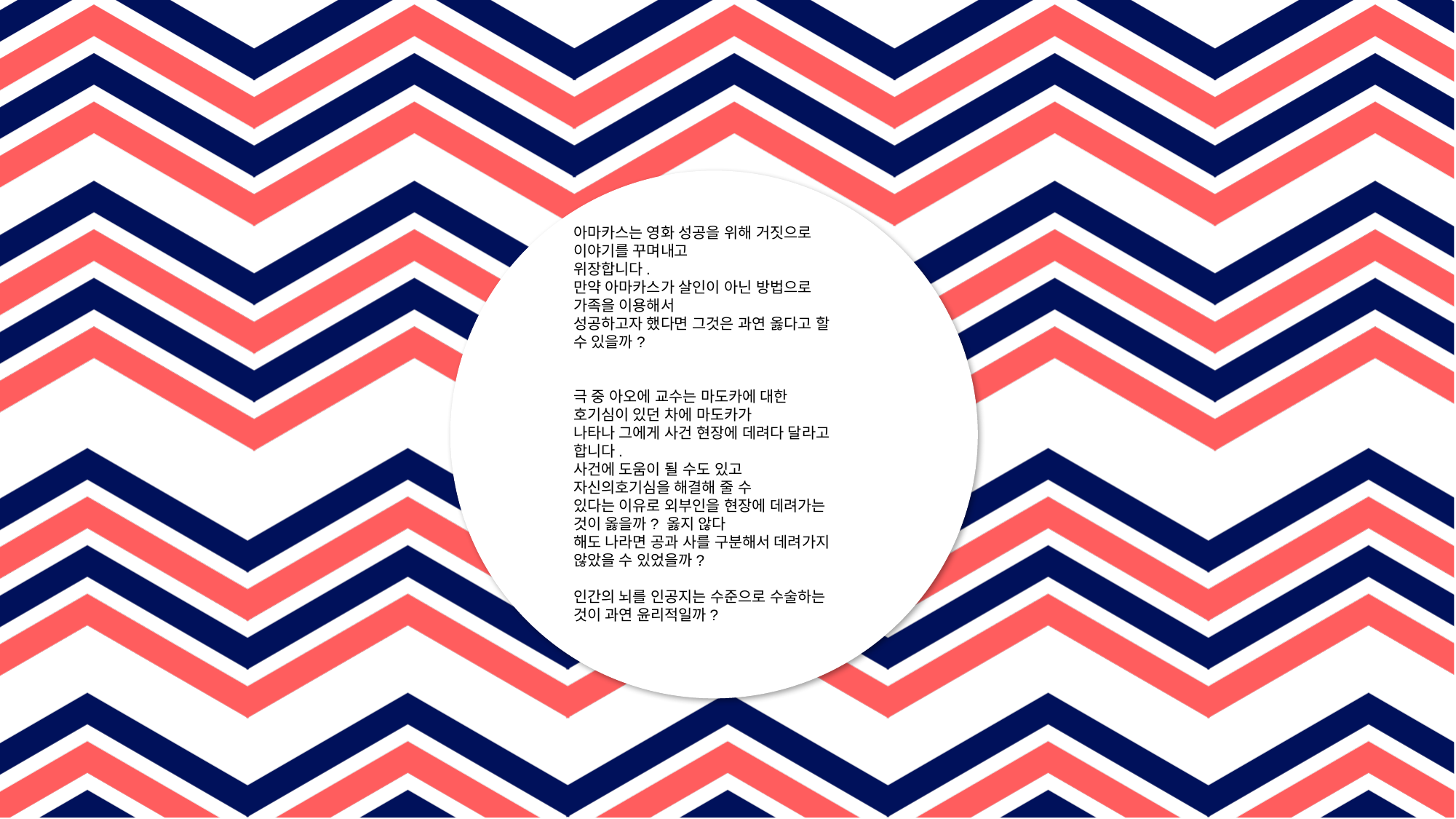

아마카스는 영화 성공을 위해 거짓으로 이야기를 꾸며내고
위장합니다.
만약 아마카스가 살인이 아닌 방법으로 가족을 이용해서
성공하고자 했다면 그것은 과연 옳다고 할 수 있을까?

극 중 아오에 교수는 마도카에 대한 호기심이 있던 차에 마도카가
나타나 그에게 사건 현장에 데려다 달라고 합니다.
사건에 도움이 될 수도 있고 자신의호기심을 해결해 줄 수
있다는 이유로 외부인을 현장에 데려가는 것이 옳을까? 옳지 않다
해도 나라면 공과 사를 구분해서 데려가지 않았을 수 있었을까?

인간의 뇌를 인공지는 수준으로 수술하는 것이 과연 윤리적일까?